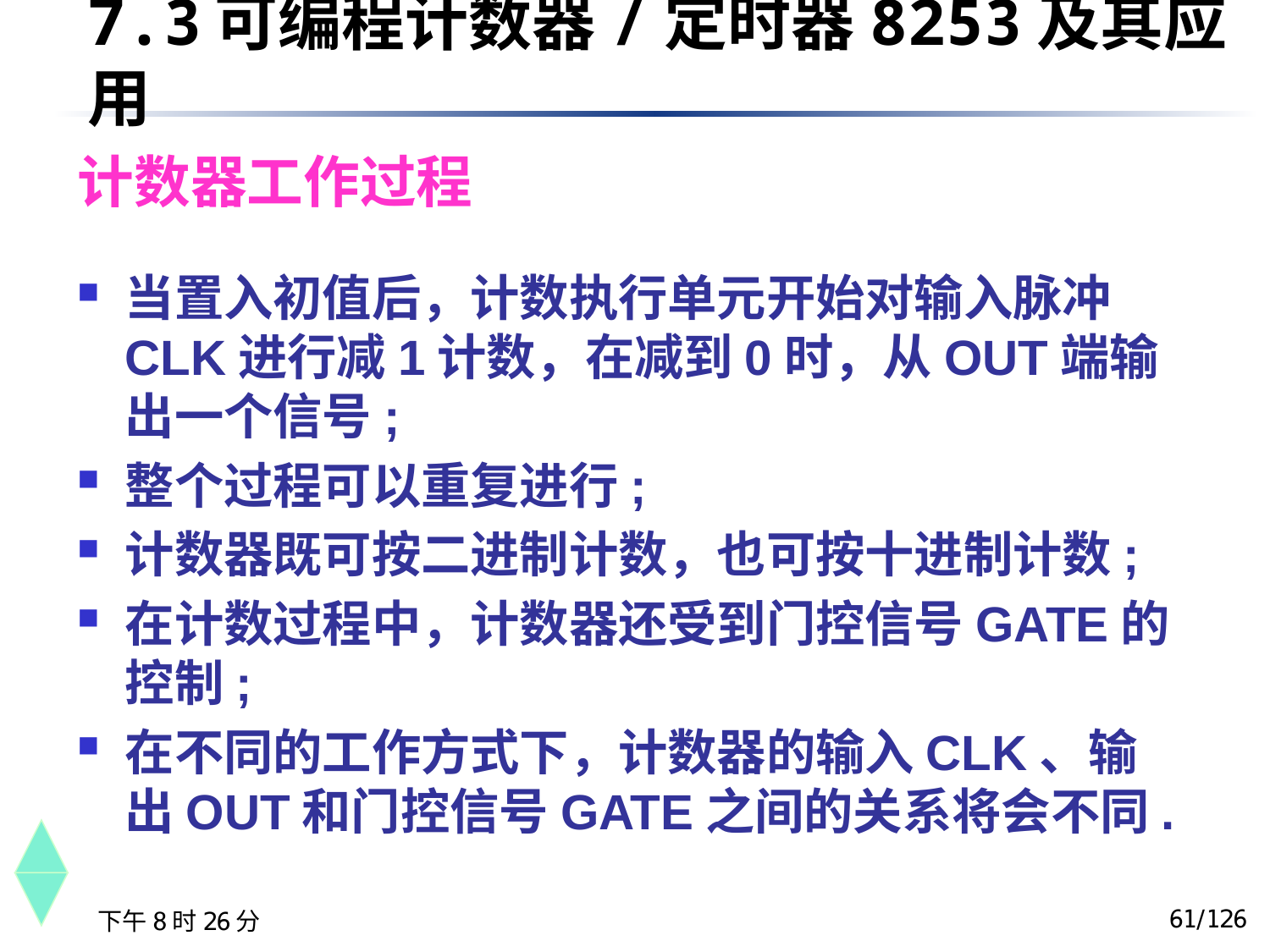

7.3	可编程计数器/定时器8253及其应用
计数器工作过程
当置入初值后，计数执行单元开始对输入脉冲CLK进行减1计数，在减到0时，从OUT端输出一个信号;
整个过程可以重复进行;
计数器既可按二进制计数，也可按十进制计数;
在计数过程中，计数器还受到门控信号GATE的控制;
在不同的工作方式下，计数器的输入CLK、输出OUT和门控信号GATE之间的关系将会不同.
61/126
下午8时26分